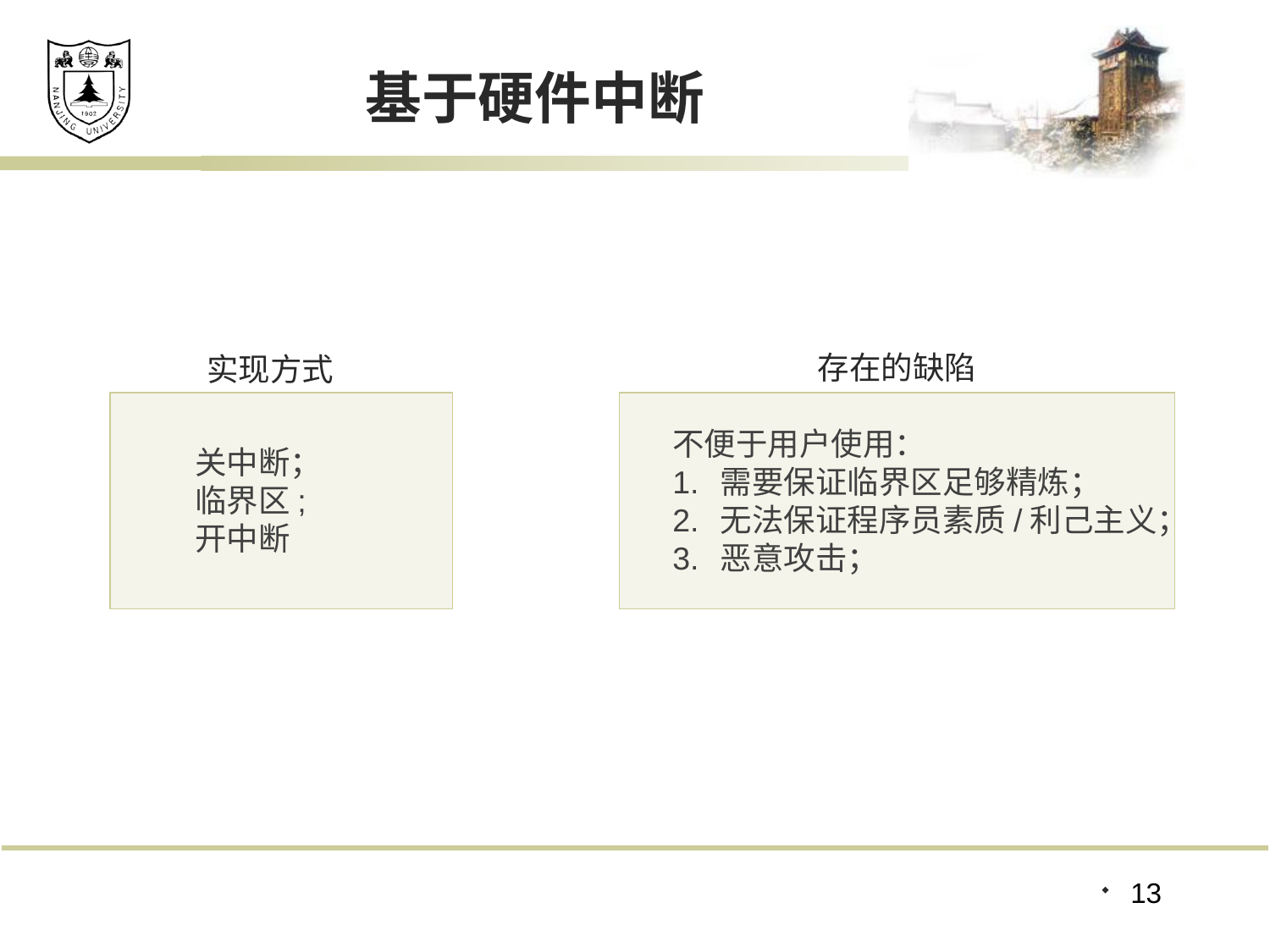

# 基于硬件中断
存在的缺陷
实现方式

不便于用户使用：
需要保证临界区足够精炼；
无法保证程序员素质/利己主义；
恶意攻击；
关中断；
临界区;
开中断
13